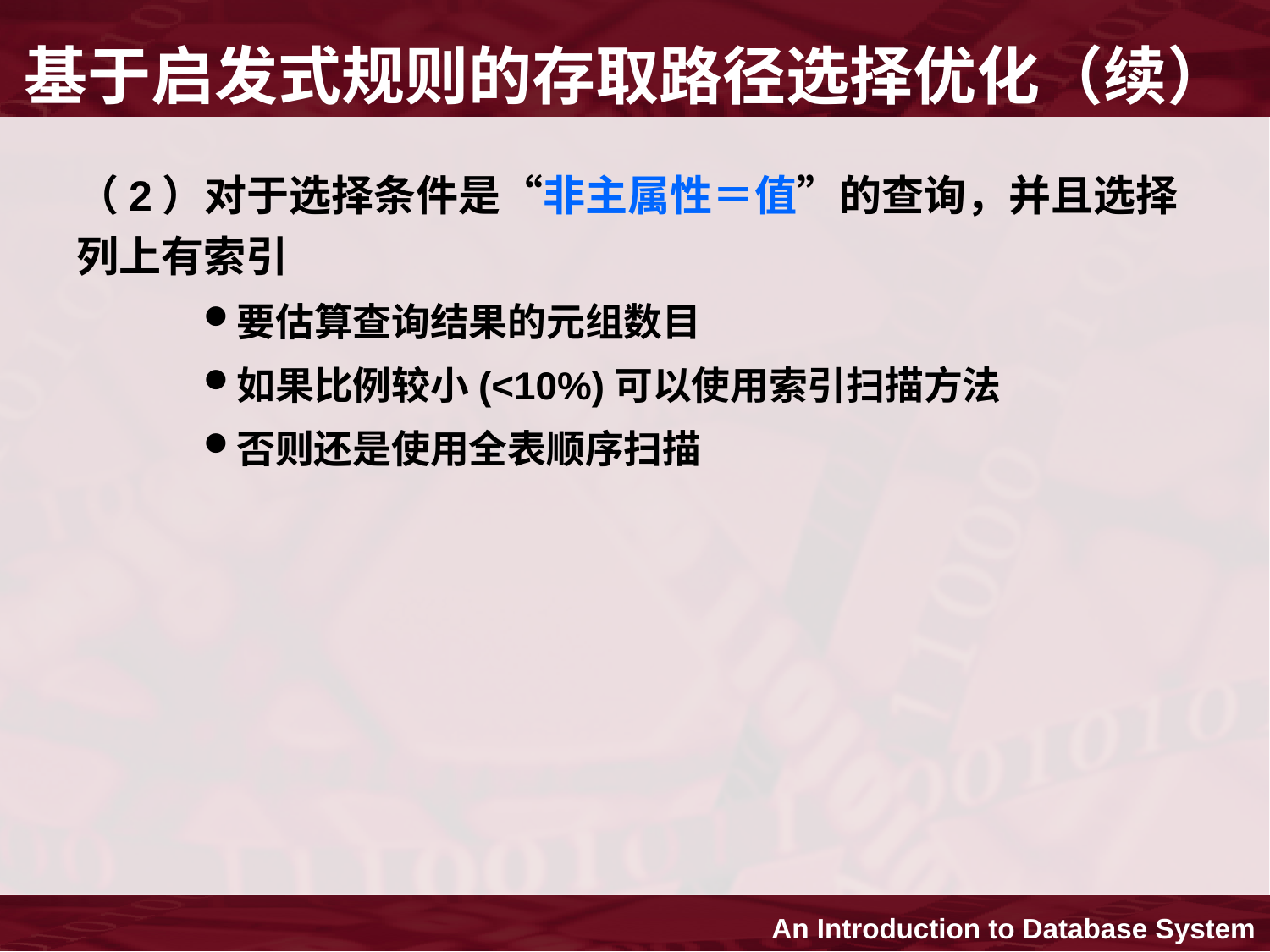

# 基于启发式规则的存取路径选择优化（续）
（2）对于选择条件是“非主属性＝值”的查询，并且选择列上有索引
要估算查询结果的元组数目
如果比例较小(<10%)可以使用索引扫描方法
否则还是使用全表顺序扫描